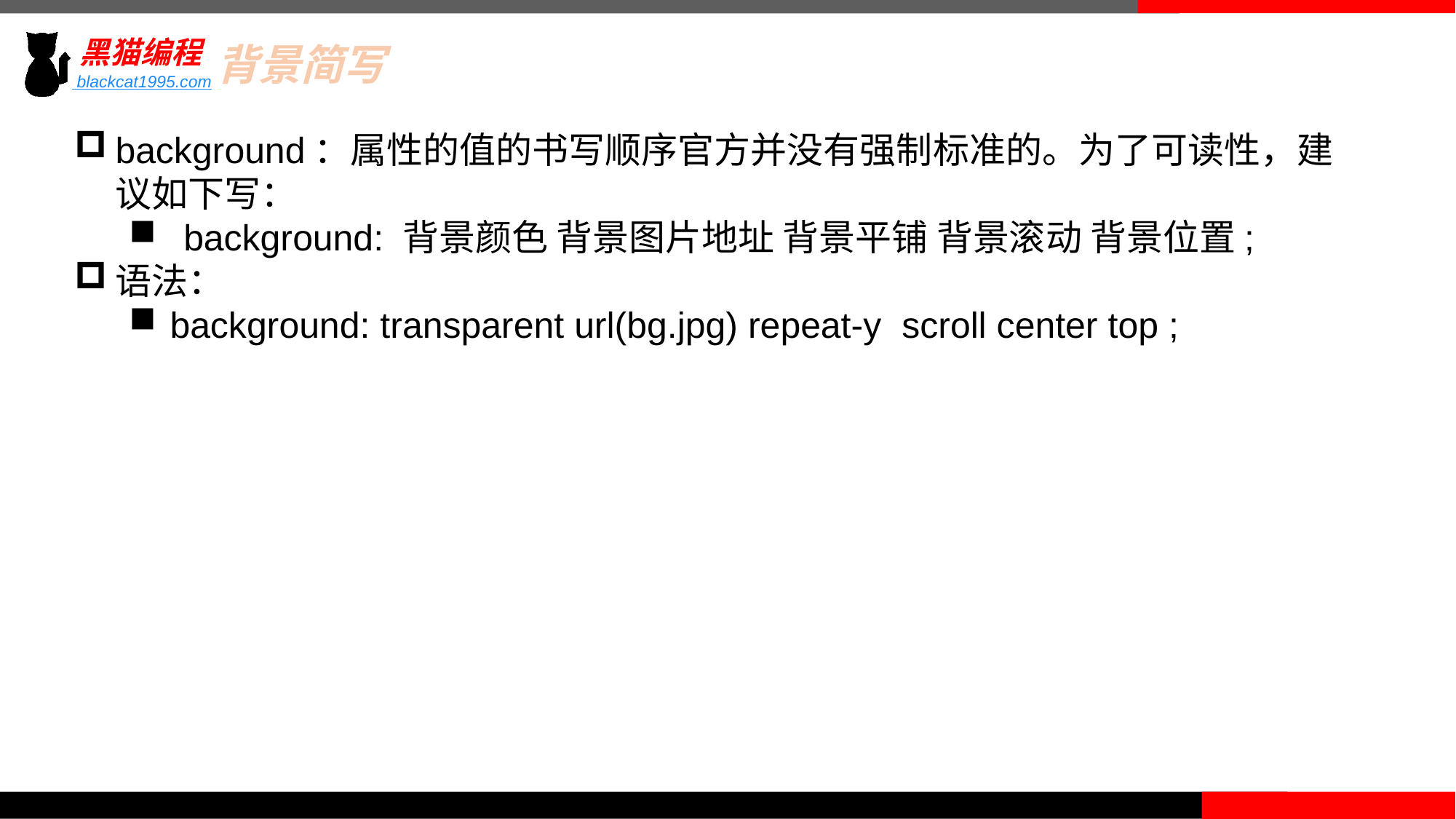

背景简写
background：属性的值的书写顺序官方并没有强制标准的。为了可读性，建议如下写：
background: 背景颜色 背景图片地址 背景平铺 背景滚动 背景位置;
语法：
background: transparent url(bg.jpg) repeat-y  scroll center top ;